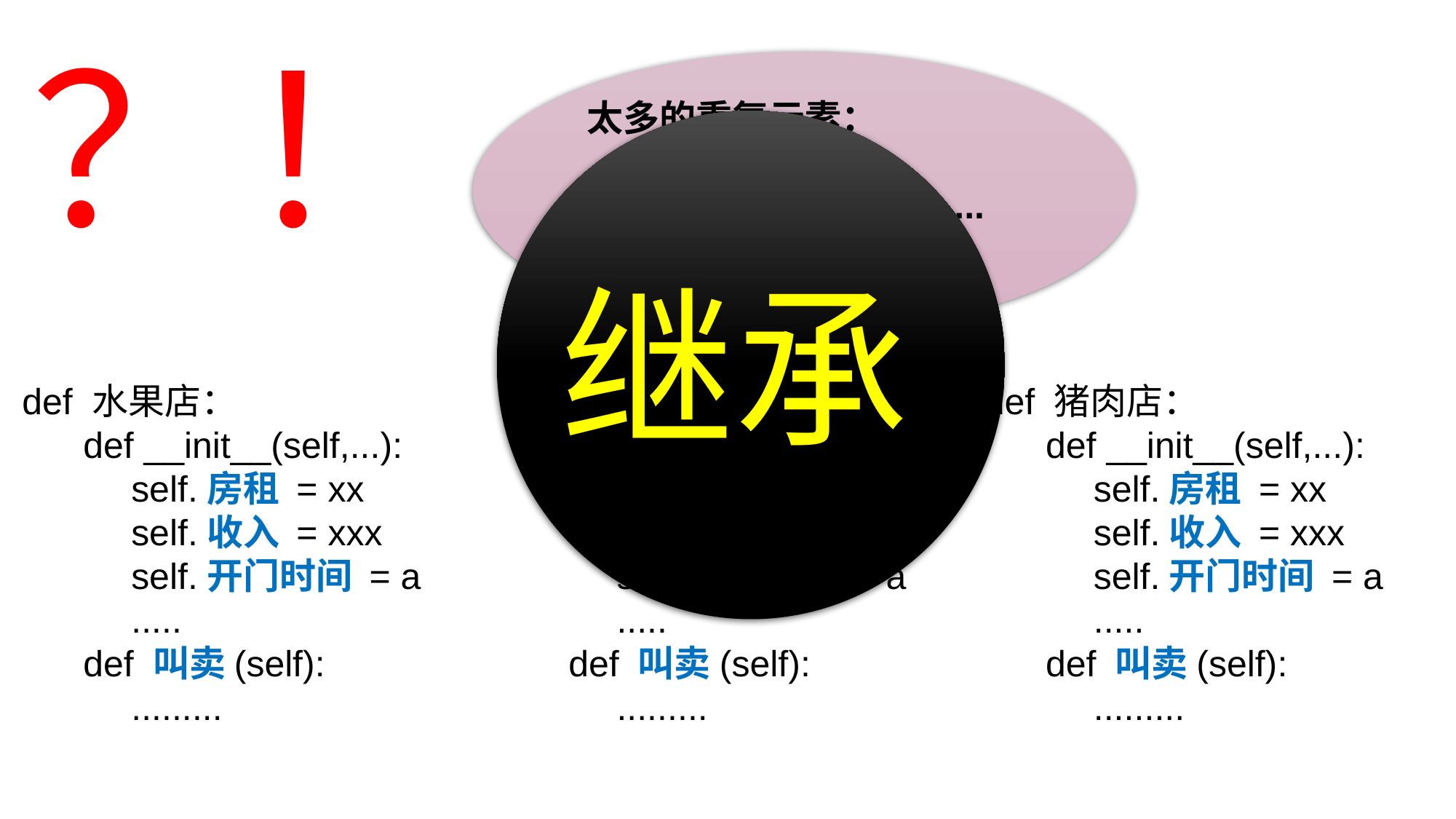

？！

太多的重复元素：

      房租，收入，位置....
显得十分冗杂

继承
def 水果店：
      def __init__(self,...):
	self.房租 = xx
	self.收入 = xxx
	self.开门时间 = a
	.....
      def 叫卖(self):
	.........
def 蔬菜店：
      def __init__(self,...):
	self.房租 = xx
	self.收入 = xxx
	self.开门时间 = a
	.....
      def 叫卖(self):
	.........
def 猪肉店：
      def __init__(self,...):
	self.房租 = xx
	self.收入 = xxx
	self.开门时间 = a
	.....
      def 叫卖(self):
	.........